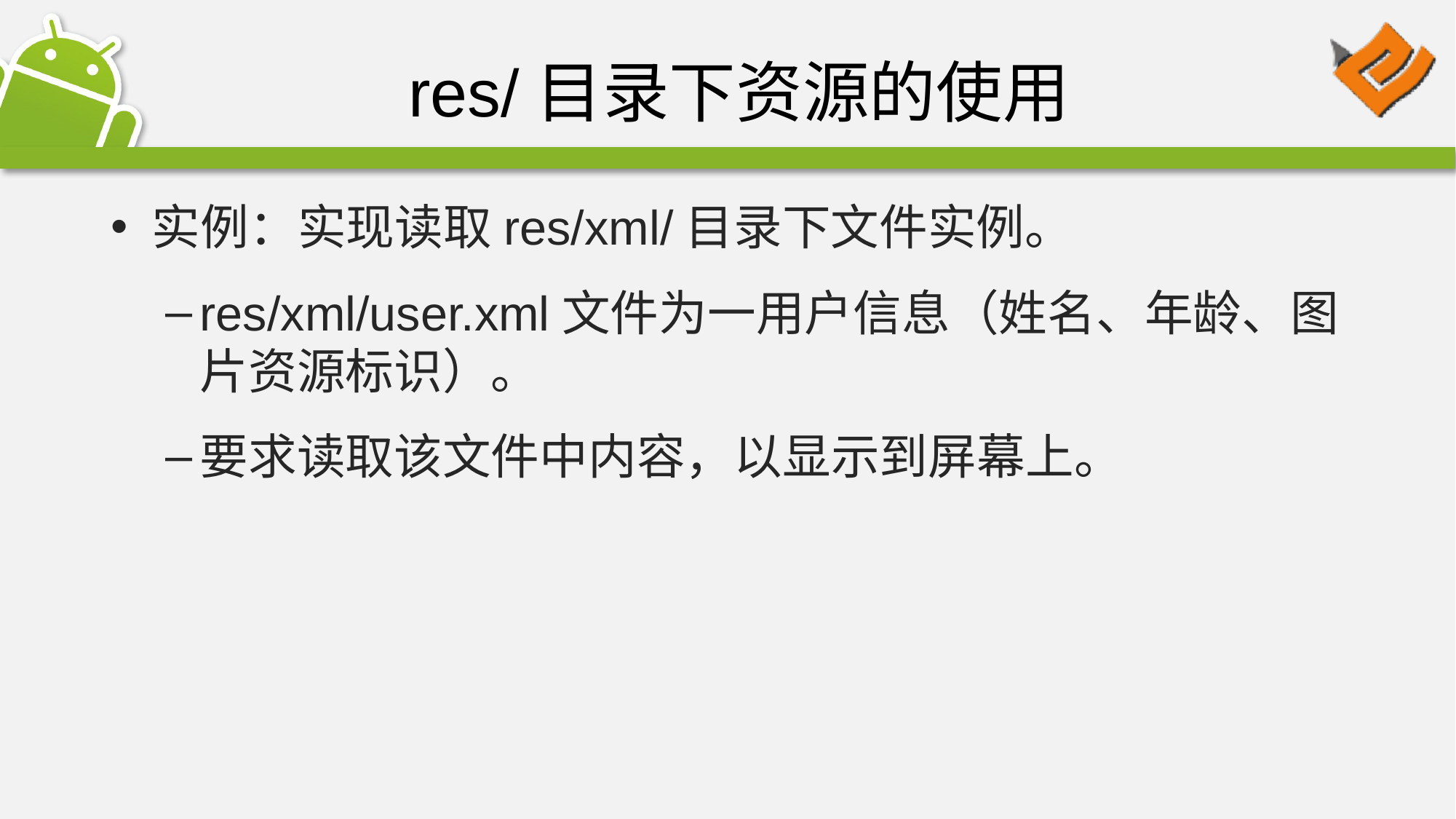

# res/目录下资源的使用
实例：实现读取res/xml/目录下文件实例。
res/xml/user.xml文件为一用户信息（姓名、年龄、图片资源标识）。
要求读取该文件中内容，以显示到屏幕上。